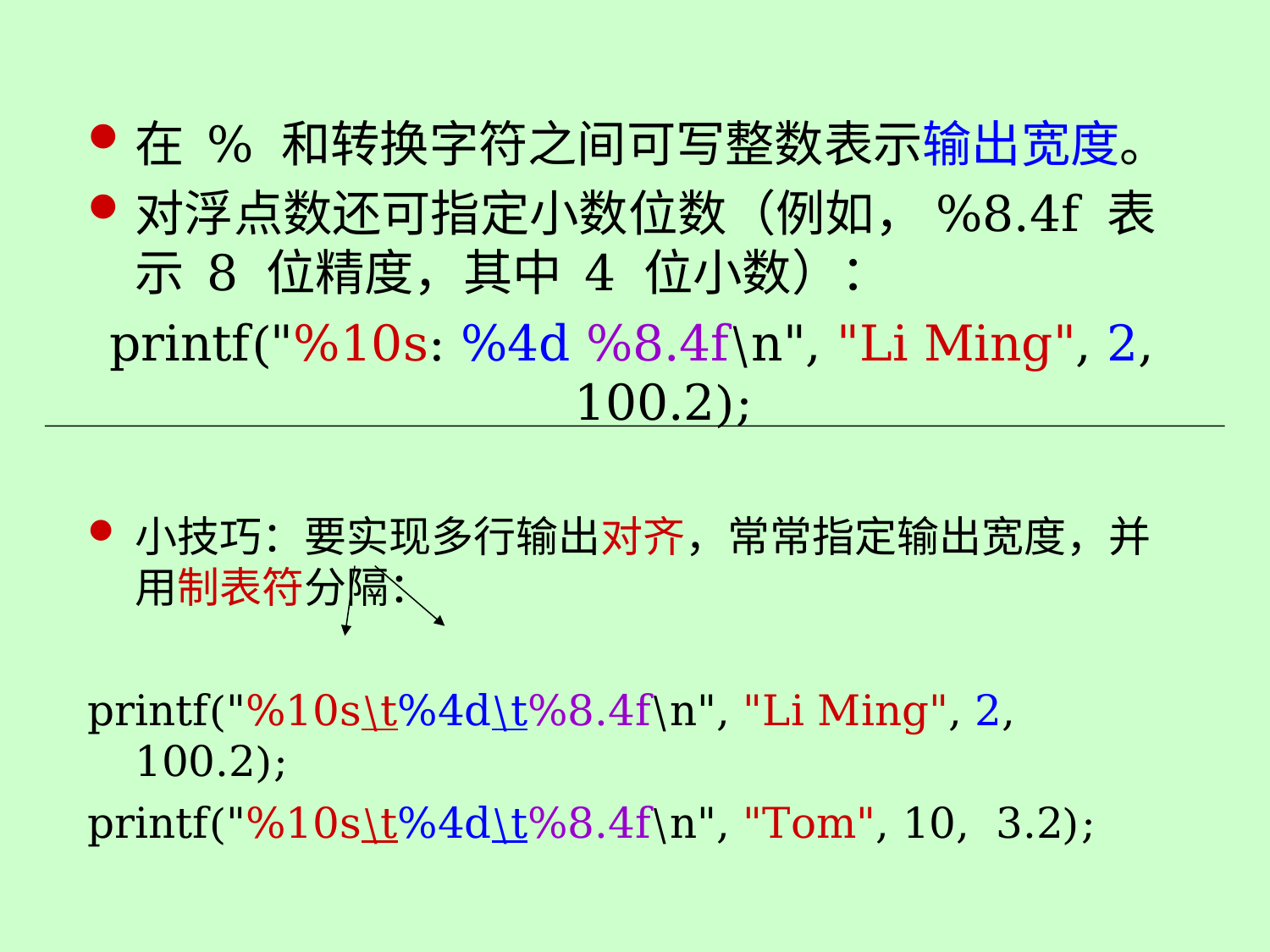

在 % 和转换字符之间可写整数表示输出宽度。
对浮点数还可指定小数位数（例如，%8.4f 表示 8 位精度，其中 4 位小数）：
printf("%10s: %4d %8.4f\n", "Li Ming", 2,  100.2);

小技巧：要实现多行输出对齐，常常指定输出宽度，并用制表符分隔：

printf("%10s\t%4d\t%8.4f\n", "Li Ming", 2,  100.2);
printf("%10s\t%4d\t%8.4f\n", "Tom", 10,  3.2);

68